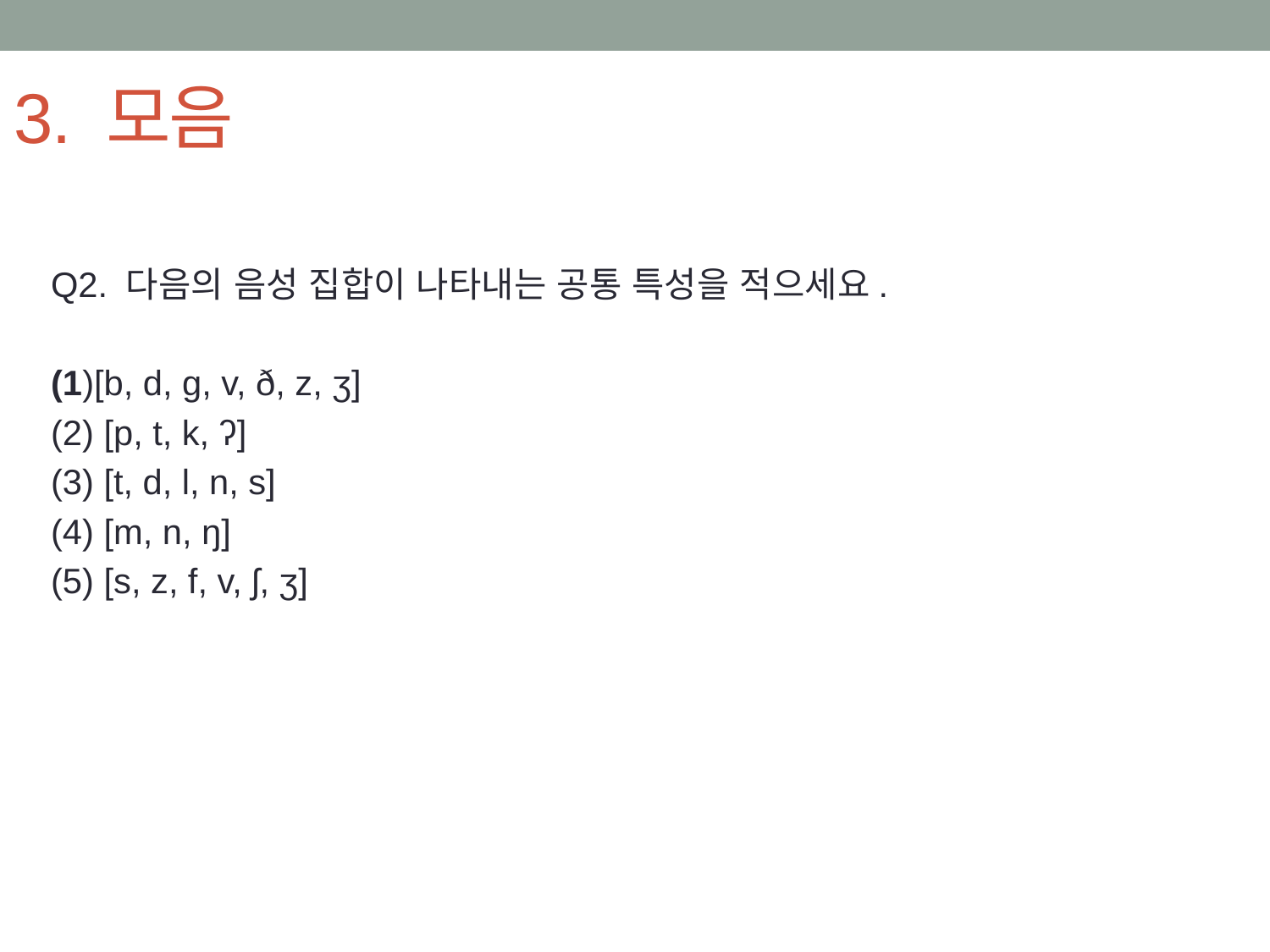

# 3. 모음

Q2. 다음의 음성 집합이 나타내는 공통 특성을 적으세요.

(1)[b, d, g, v, ð, z, ʒ]
(2) [p, t, k, ʔ]
(3) [t, d, l, n, s]
(4) [m, n, ŋ]
(5) [s, z, f, v, ʃ, ʒ]